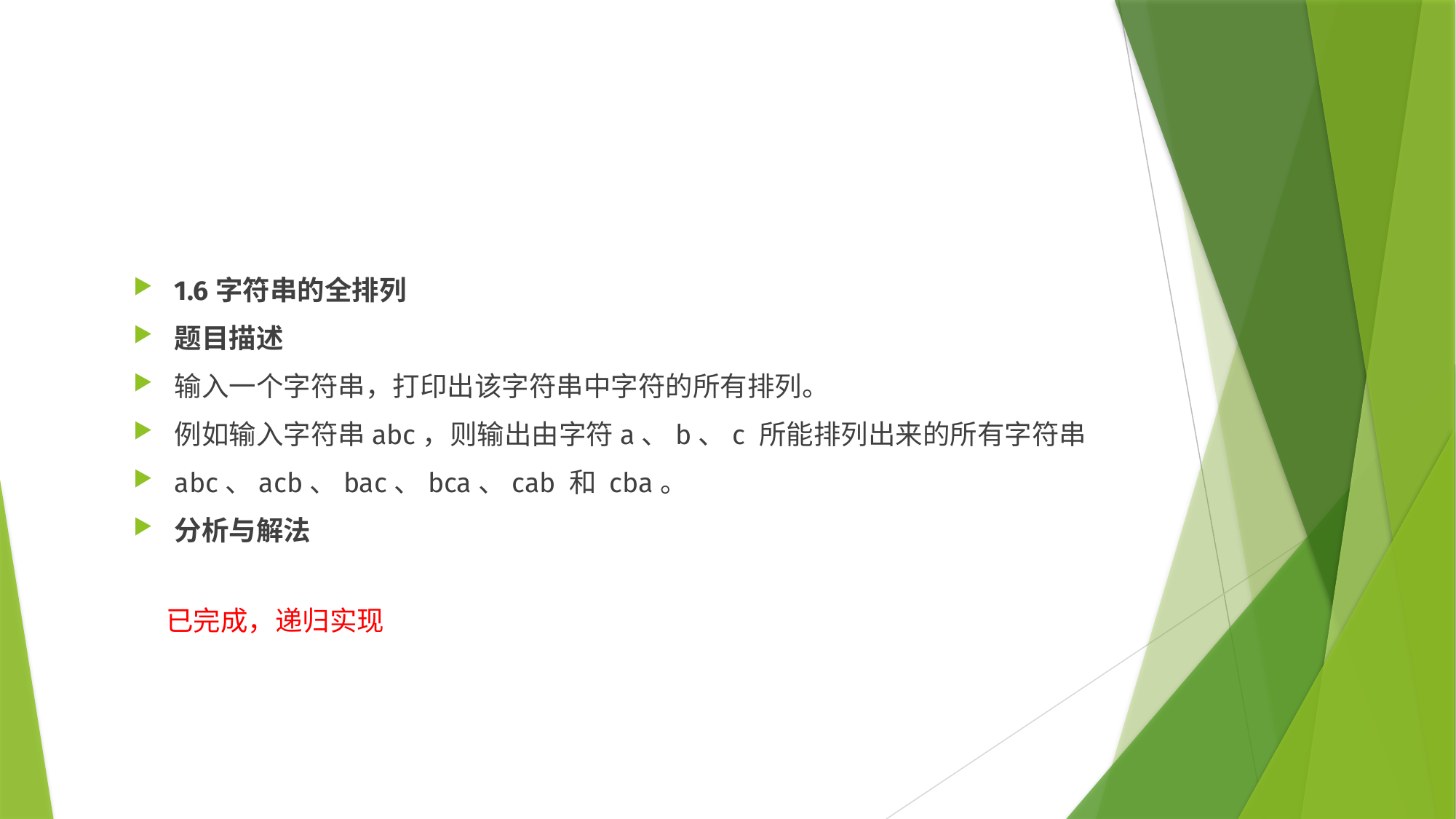

#
1.6字符串的全排列
题目描述
输入一个字符串，打印出该字符串中字符的所有排列。
例如输入字符串abc，则输出由字符a、b、c 所能排列出来的所有字符串
abc、acb、bac、bca、cab 和 cba。
分析与解法
已完成，递归实现